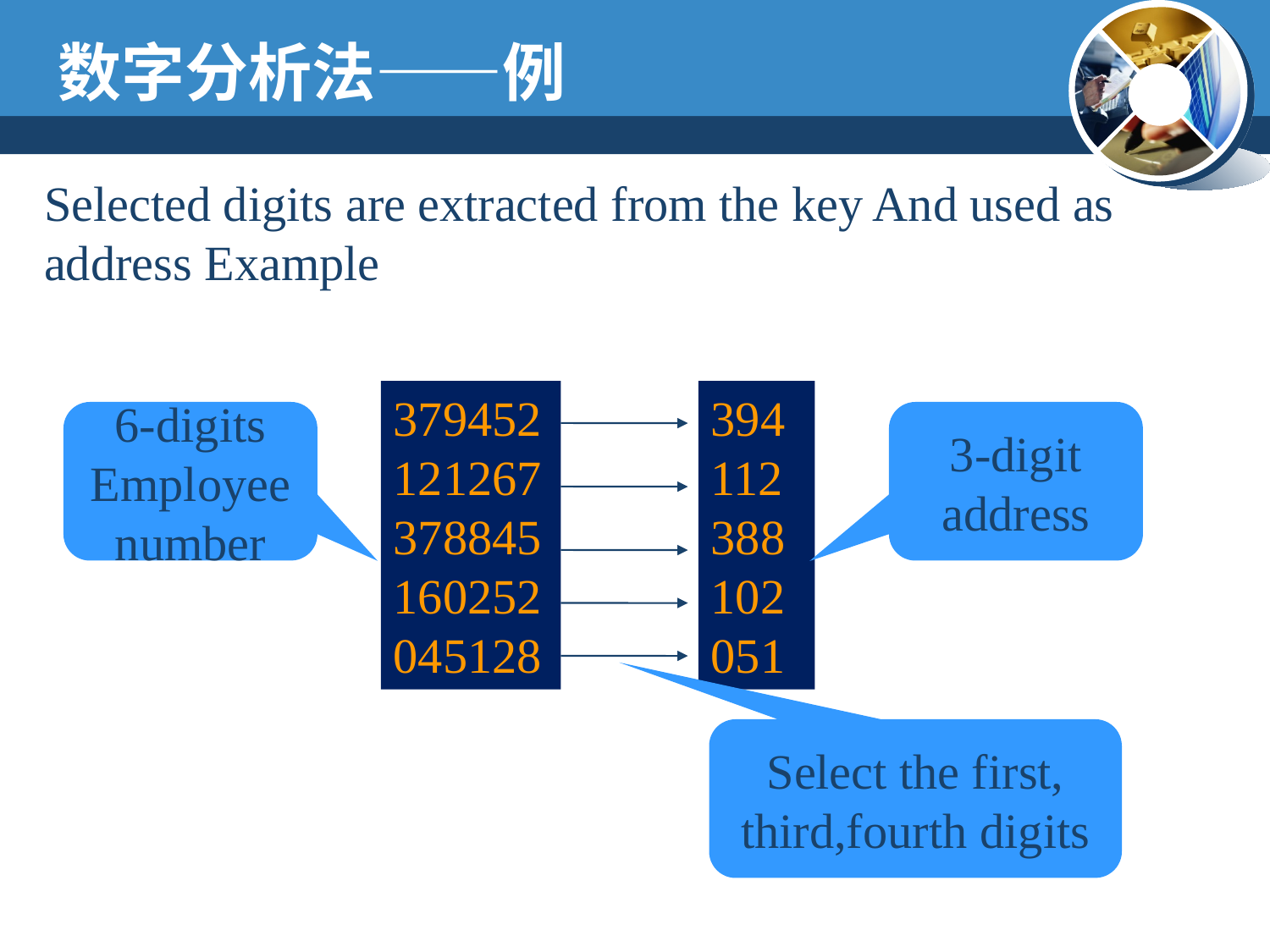

数字分析法——例
Selected digits are extracted from the key And used as address Example
379452
121267
378845
160252
045128
394
112
388
102
051
6-digits Employee number
3-digit address

Select the first, third,fourth digits